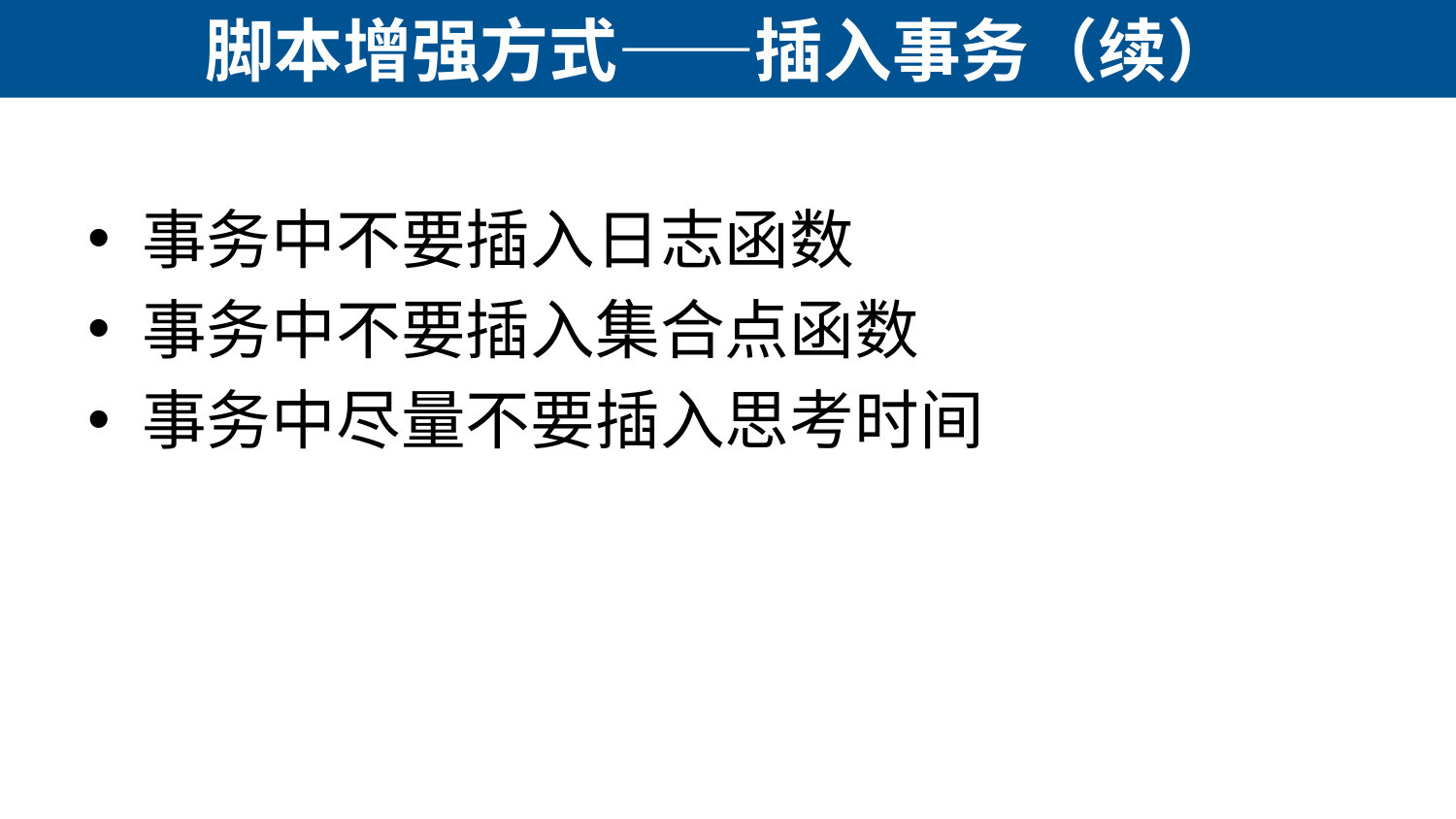

# 脚本增强方式——插入事务（续）
事务中不要插入日志函数
事务中不要插入集合点函数
事务中尽量不要插入思考时间